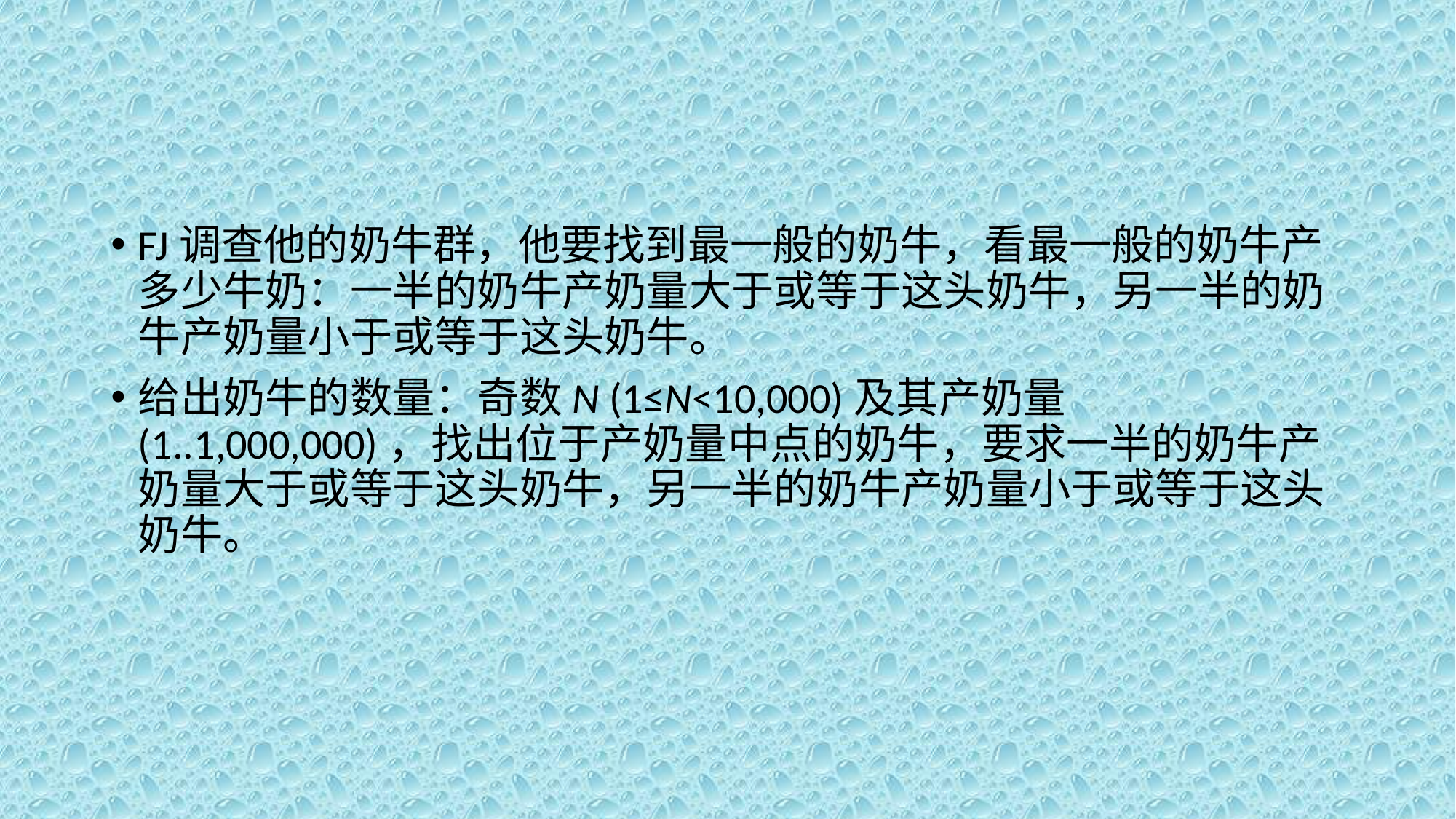

#
FJ调查他的奶牛群，他要找到最一般的奶牛，看最一般的奶牛产多少牛奶：一半的奶牛产奶量大于或等于这头奶牛，另一半的奶牛产奶量小于或等于这头奶牛。
给出奶牛的数量：奇数N (1≤N<10,000)及其产奶量(1..1,000,000)，找出位于产奶量中点的奶牛，要求一半的奶牛产奶量大于或等于这头奶牛，另一半的奶牛产奶量小于或等于这头奶牛。